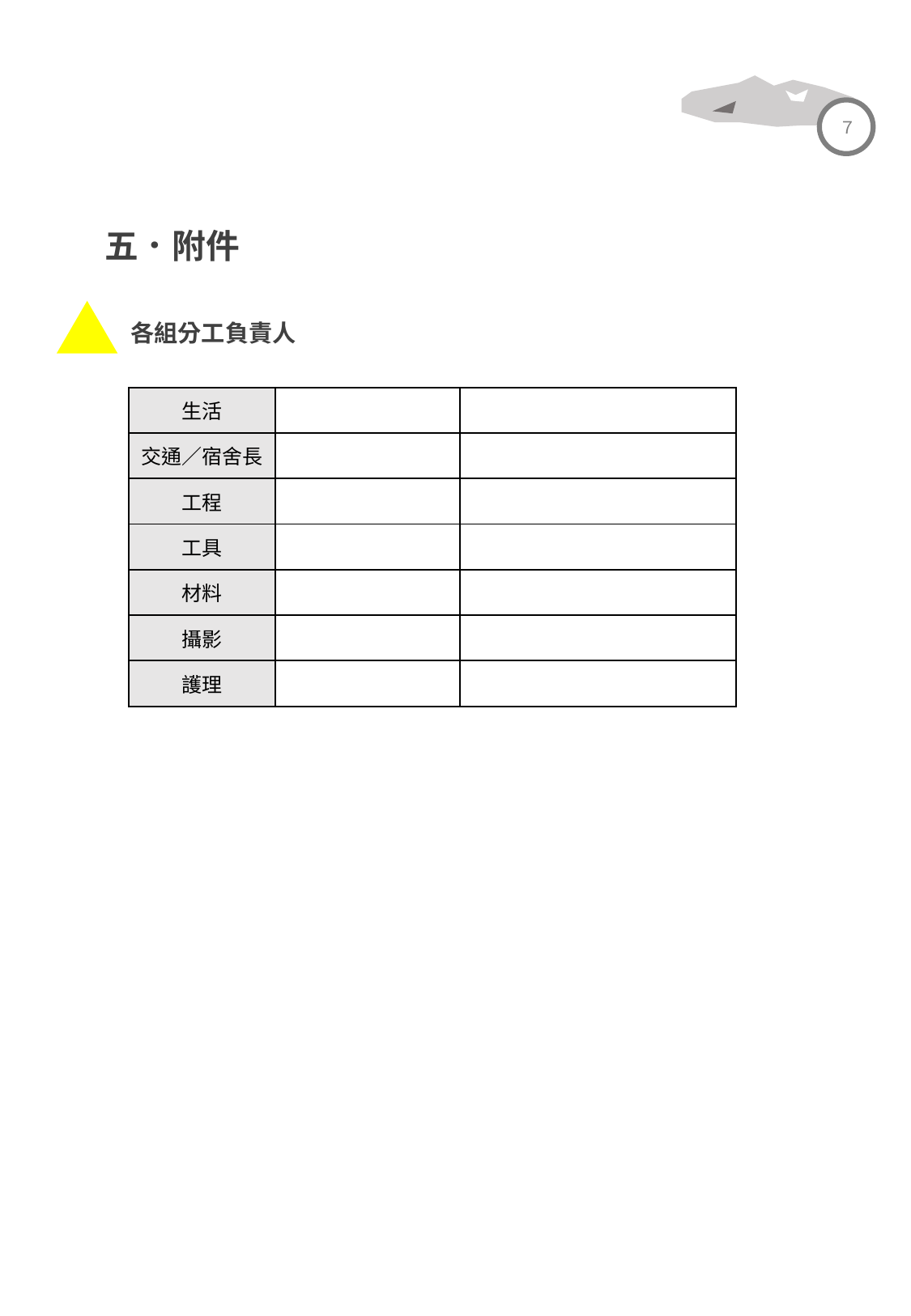

７
五．附件

各組分工負責人
| 生活 |  |  |
| --- | --- | --- |
| 交通／宿舍長 |  |  |
| 工程 |  |  |
| 工具 |  |  |
| 材料 |  |  |
| 攝影 |  |  |
| 護理 |  |  |